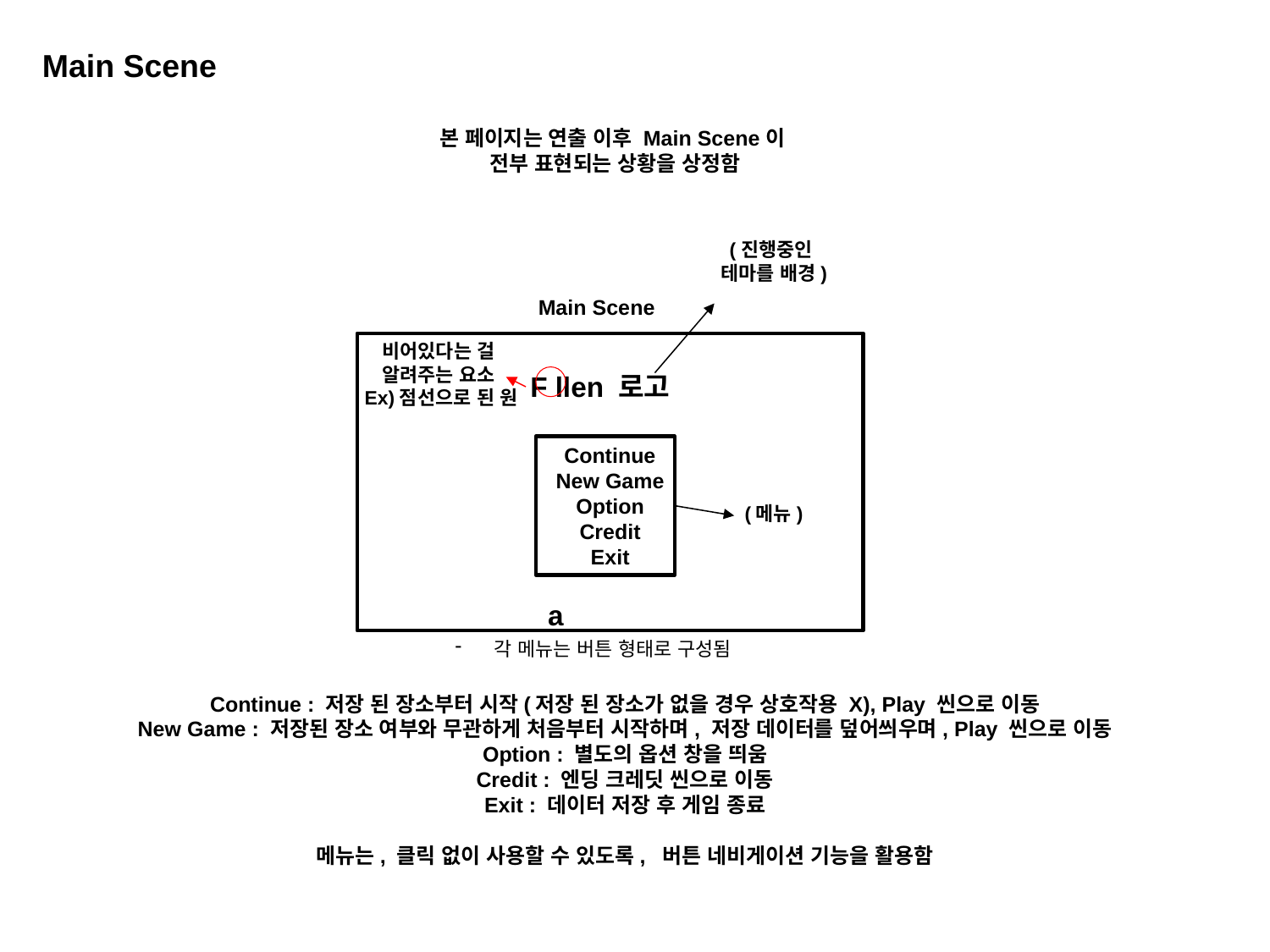

Main Scene
본 페이지는 연출 이후 Main Scene이
전부 표현되는 상황을 상정함
(진행중인
테마를 배경)
Main Scene
비어있다는 걸
알려주는 요소
Ex)점선으로 된 원

F llen 로고

Continue
New Game
Option
Credit
Exit

(메뉴)
a
 각 메뉴는 버튼 형태로 구성됨
Continue : 저장 된 장소부터 시작(저장 된 장소가 없을 경우 상호작용 X), Play 씬으로 이동
New Game : 저장된 장소 여부와 무관하게 처음부터 시작하며, 저장 데이터를 덮어씌우며, Play 씬으로 이동
Option : 별도의 옵션 창을 띄움
Credit : 엔딩 크레딧 씬으로 이동
Exit : 데이터 저장 후 게임 종료

메뉴는, 클릭 없이 사용할 수 있도록,  버튼 네비게이션 기능을 활용함